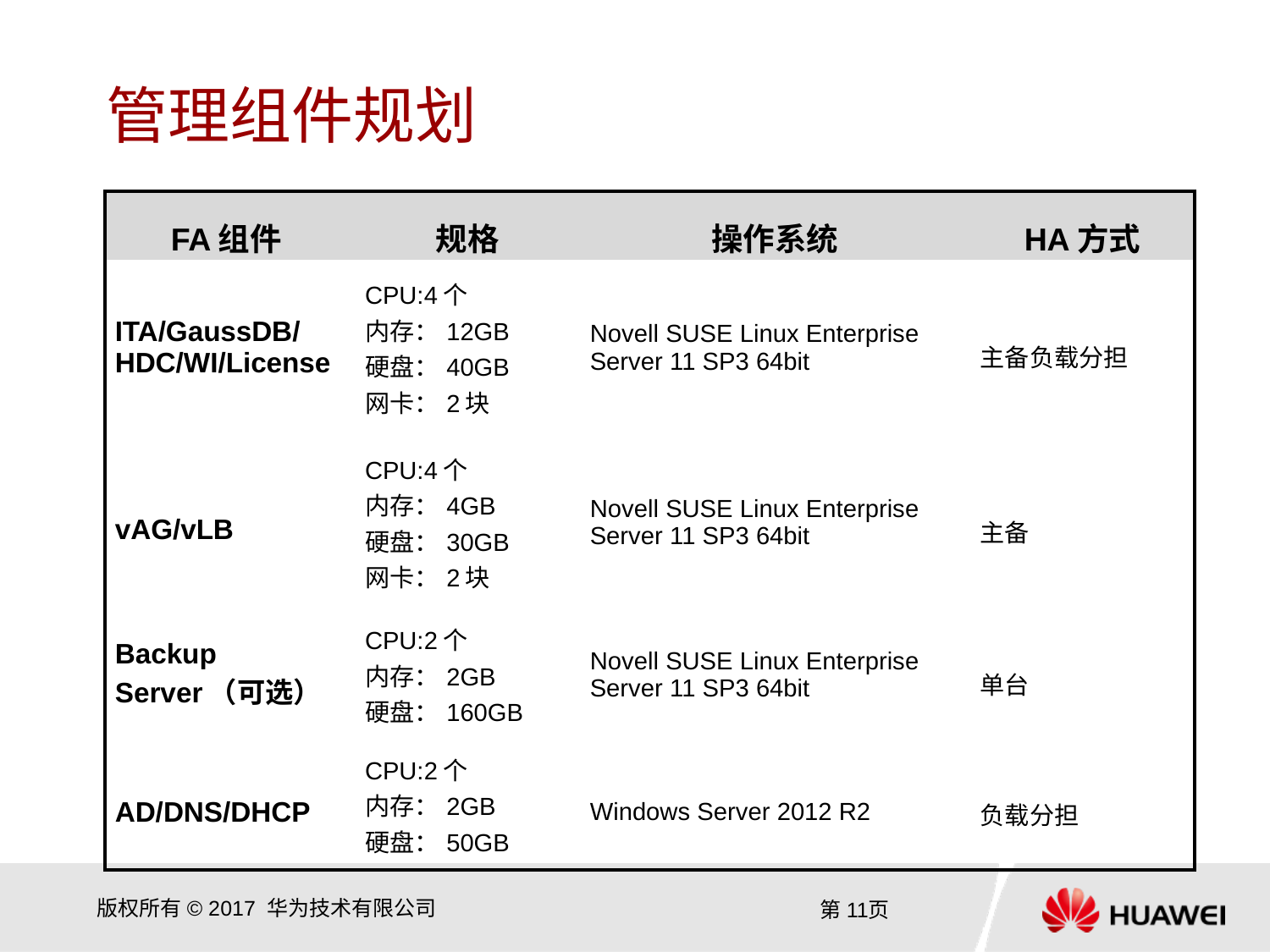

# 管理组件规划
| FA组件 | 规格 | 操作系统 | HA方式 |
| --- | --- | --- | --- |
| ITA/GaussDB/HDC/WI/License | CPU:4个 内存：12GB 硬盘：40GB 网卡：2块 | Novell SUSE Linux Enterprise Server 11 SP3 64bit | 主备负载分担 |
| vAG/vLB | CPU:4个 内存：4GB 硬盘：30GB 网卡：2块 | Novell SUSE Linux Enterprise Server 11 SP3 64bit | 主备 |
| Backup Server（可选） | CPU:2个 内存：2GB 硬盘：160GB | Novell SUSE Linux Enterprise Server 11 SP3 64bit | 单台 |
| AD/DNS/DHCP | CPU:2个 内存：2GB 硬盘：50GB | Windows Server 2012 R2 | 负载分担 |